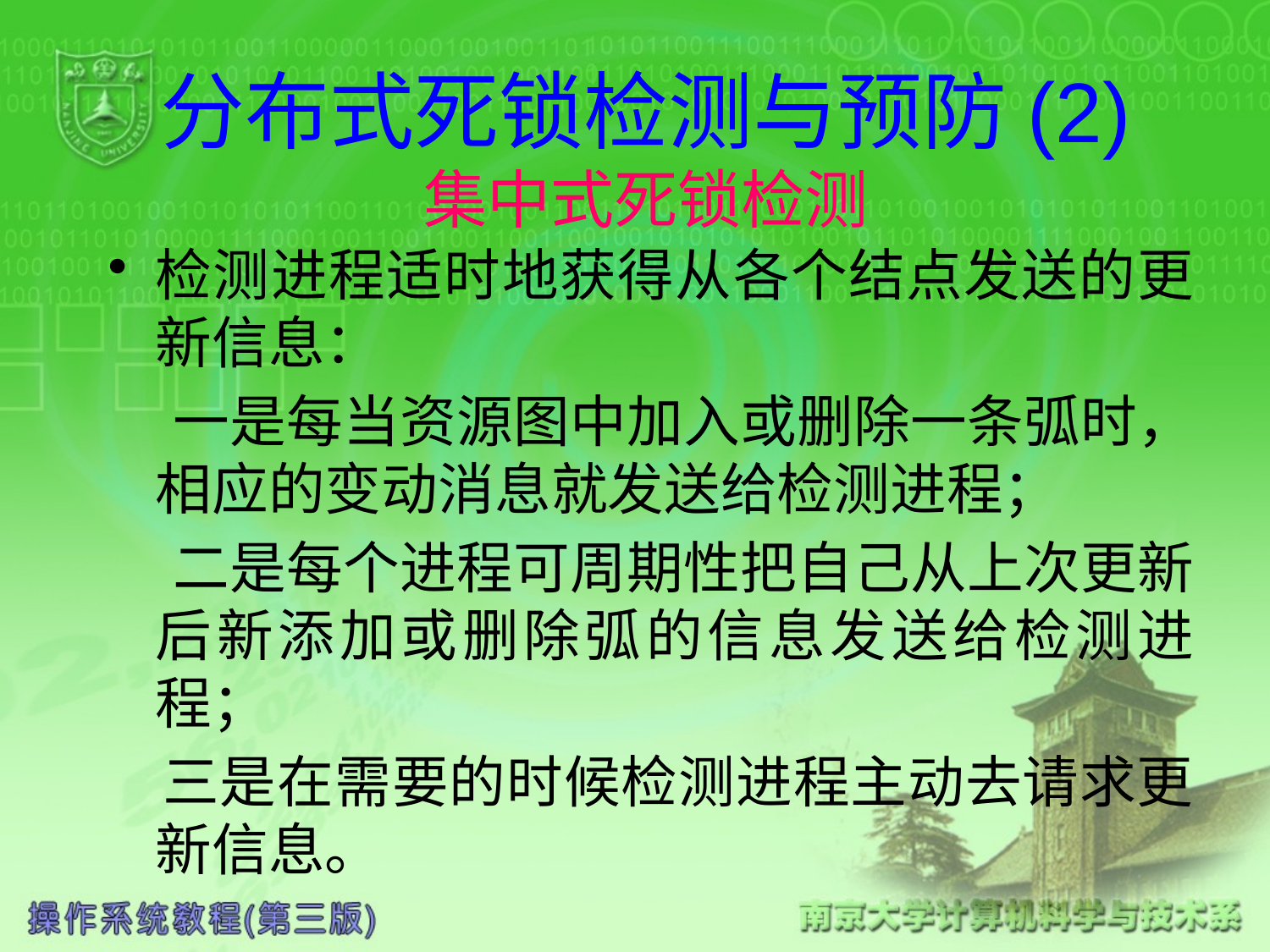

# 分布式死锁检测与预防(2) 集中式死锁检测
检测进程适时地获得从各个结点发送的更新信息：
    一是每当资源图中加入或删除一条弧时，相应的变动消息就发送给检测进程；
    二是每个进程可周期性把自己从上次更新后新添加或删除弧的信息发送给检测进程；
   三是在需要的时候检测进程主动去请求更新信息。